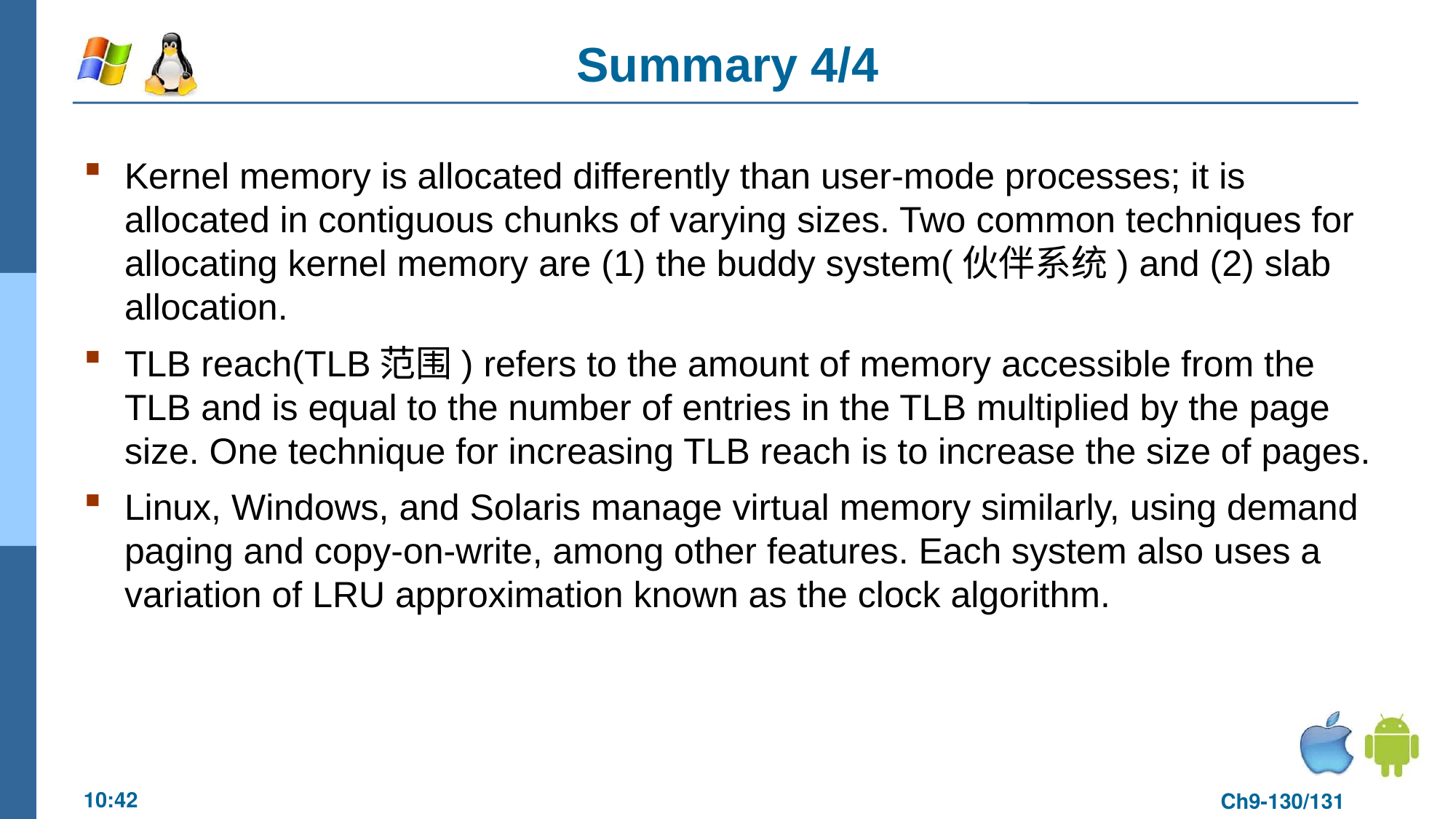

# Summary 4/4
Kernel memory is allocated differently than user-mode processes; it is allocated in contiguous chunks of varying sizes. Two common techniques for allocating kernel memory are (1) the buddy system(伙伴系统) and (2) slab allocation.
TLB reach(TLB范围) refers to the amount of memory accessible from the TLB and is equal to the number of entries in the TLB multiplied by the page size. One technique for increasing TLB reach is to increase the size of pages.
Linux, Windows, and Solaris manage virtual memory similarly, using demand paging and copy-on-write, among other features. Each system also uses a variation of LRU approximation known as the clock algorithm.